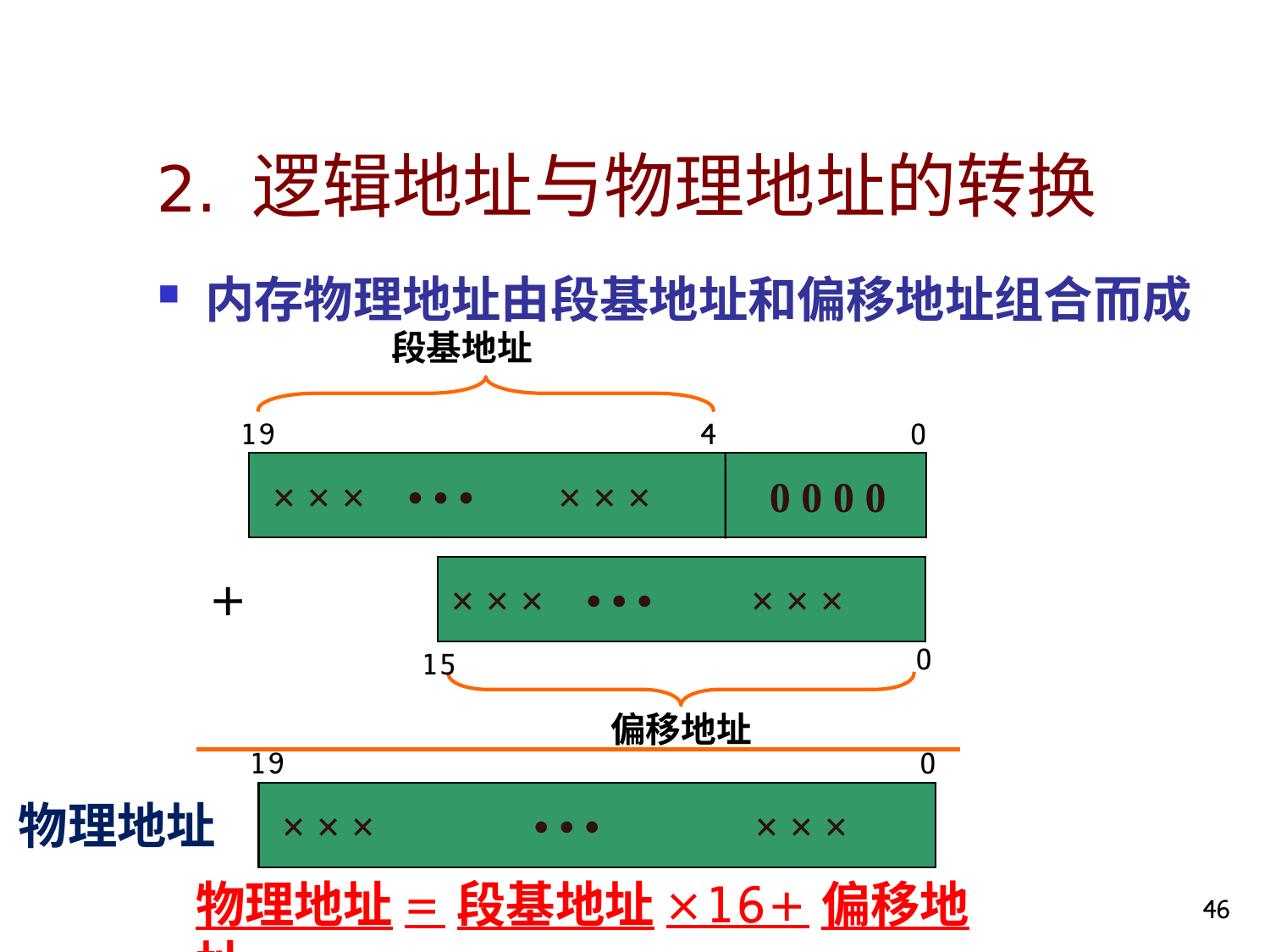

# 2. 逻辑地址与物理地址的转换

内存物理地址由段基地址和偏移地址组合而成
段基地址
19
4
0

× × ×    • • •
× × ×
0 0 0 0

+
× × ×    • • •
× × ×
0
15
偏移地址
19
0

物理地址
× × ×               • • •
× × ×
46
物理地址=段基地址×16+偏移地址